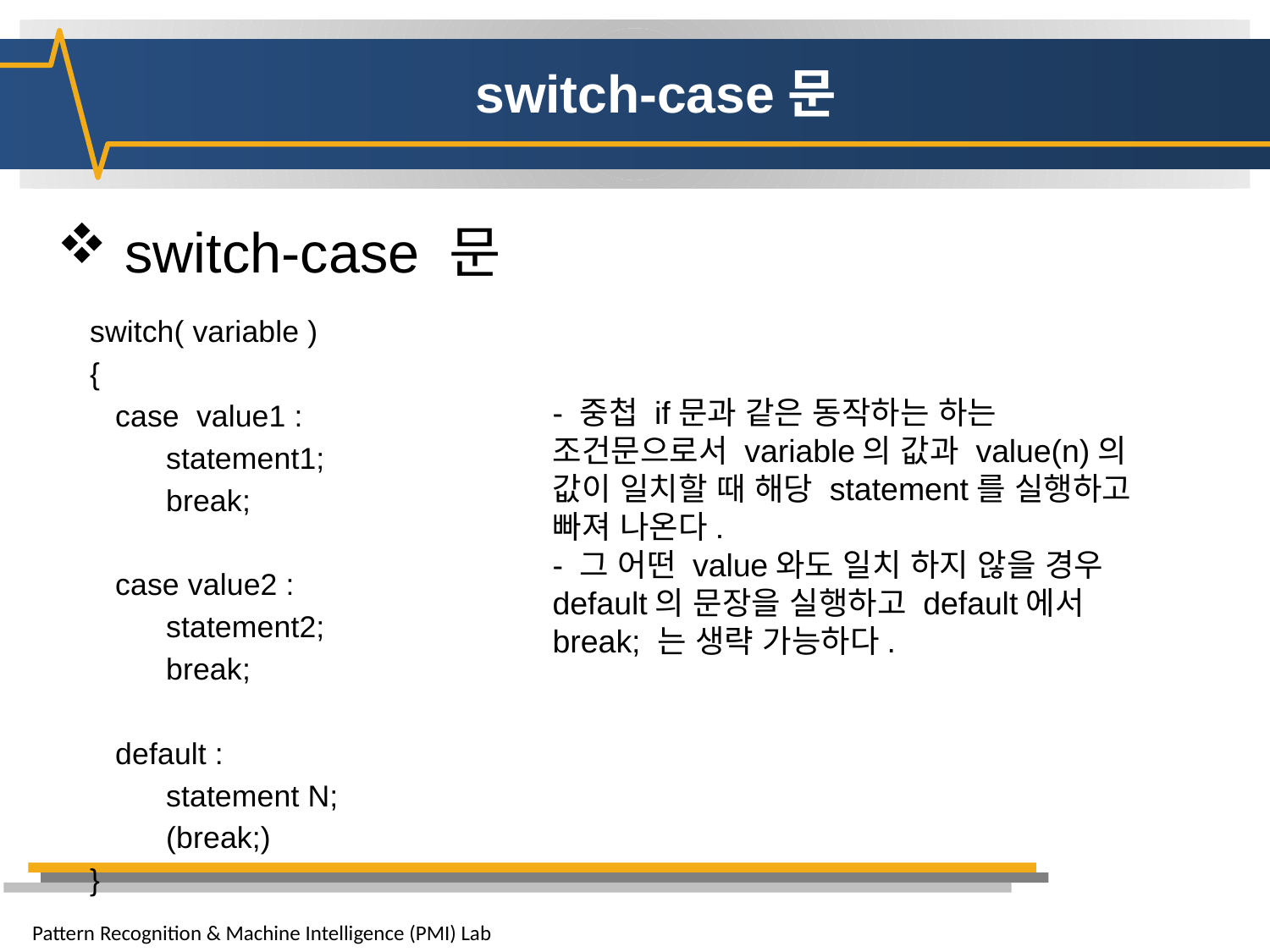

# switch-case문
 switch-case 문
switch( variable )
{
   case  value1 :
         statement1;
         break;

   case value2 :
         statement2;
         break;

   default :
         statement N;
         (break;)
}

- 중첩 if문과 같은 동작하는 하는 조건문으로서 variable의 값과 value(n)의 값이 일치할 때 해당 statement를 실행하고 빠져 나온다.
- 그 어떤 value와도 일치 하지 않을 경우 default의 문장을 실행하고 default에서 break; 는 생략 가능하다.